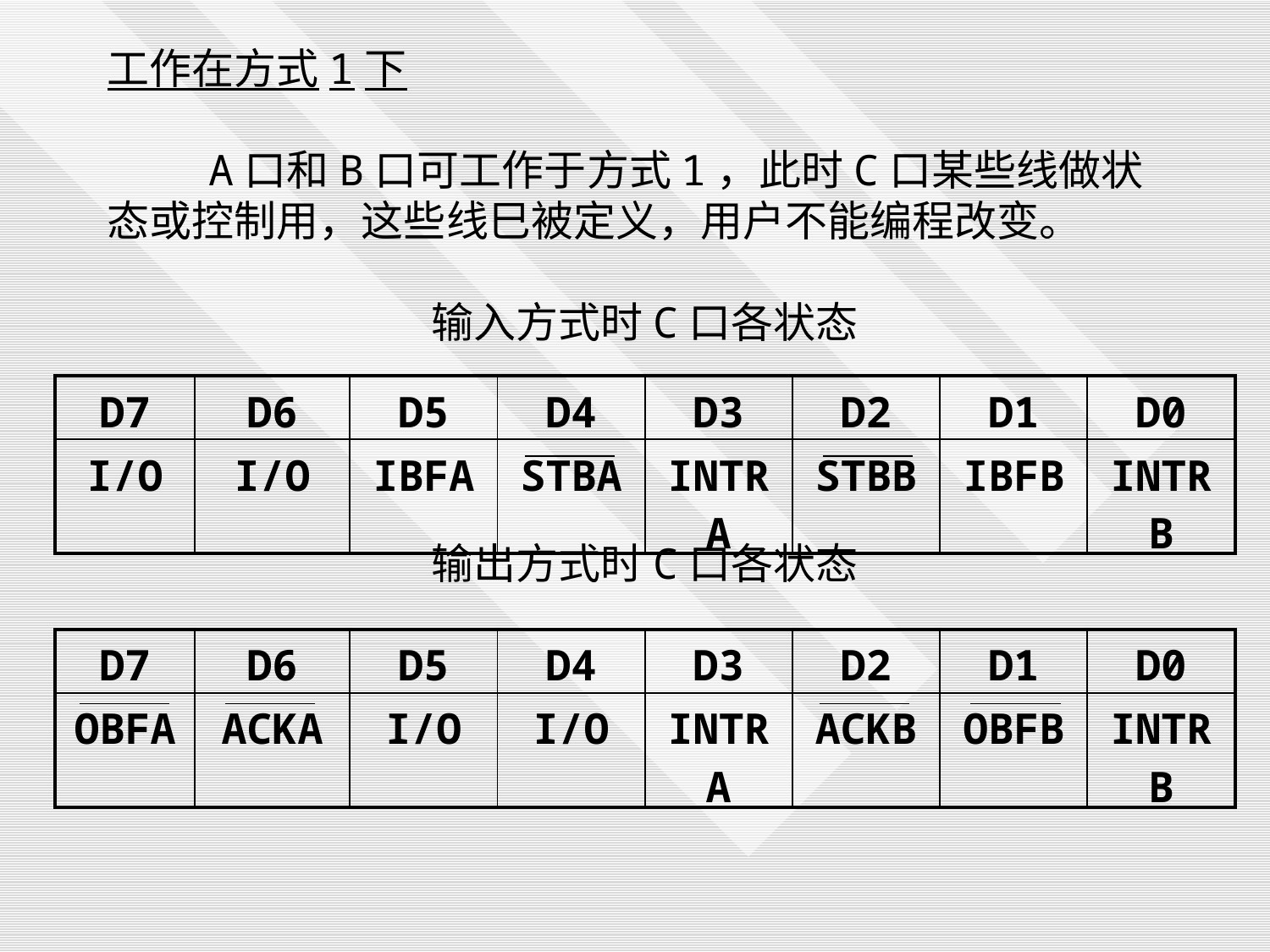

工作在方式1下

    A口和B口可工作于方式1，此时C口某些线做状态或控制用，这些线巳被定义，用户不能编程改变。

输入方式时C口各状态
| D7 | D6 | D5 | D4 | D3 | D2 | D1 | D0 |
| --- | --- | --- | --- | --- | --- | --- | --- |
| I/O | I/O | IBFA | STBA | INTRA | STBB | IBFB | INTRB |
输出方式时C口各状态
| D7 | D6 | D5 | D4 | D3 | D2 | D1 | D0 |
| --- | --- | --- | --- | --- | --- | --- | --- |
| OBFA | ACKA | I/O | I/O | INTRA | ACKB | OBFB | INTRB |